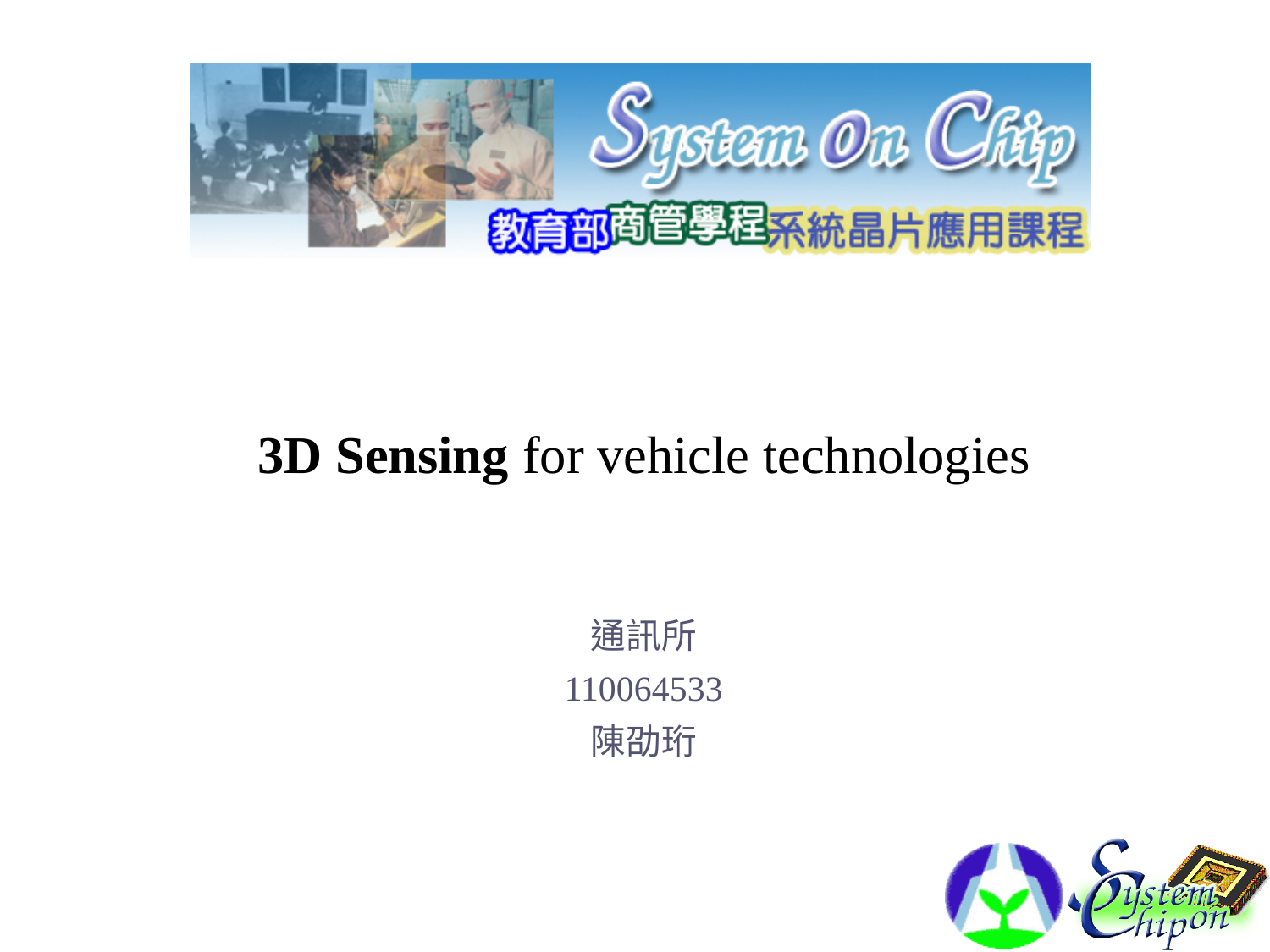

# 3D Sensing for vehicle technologies
通訊所
110064533
陳劭珩